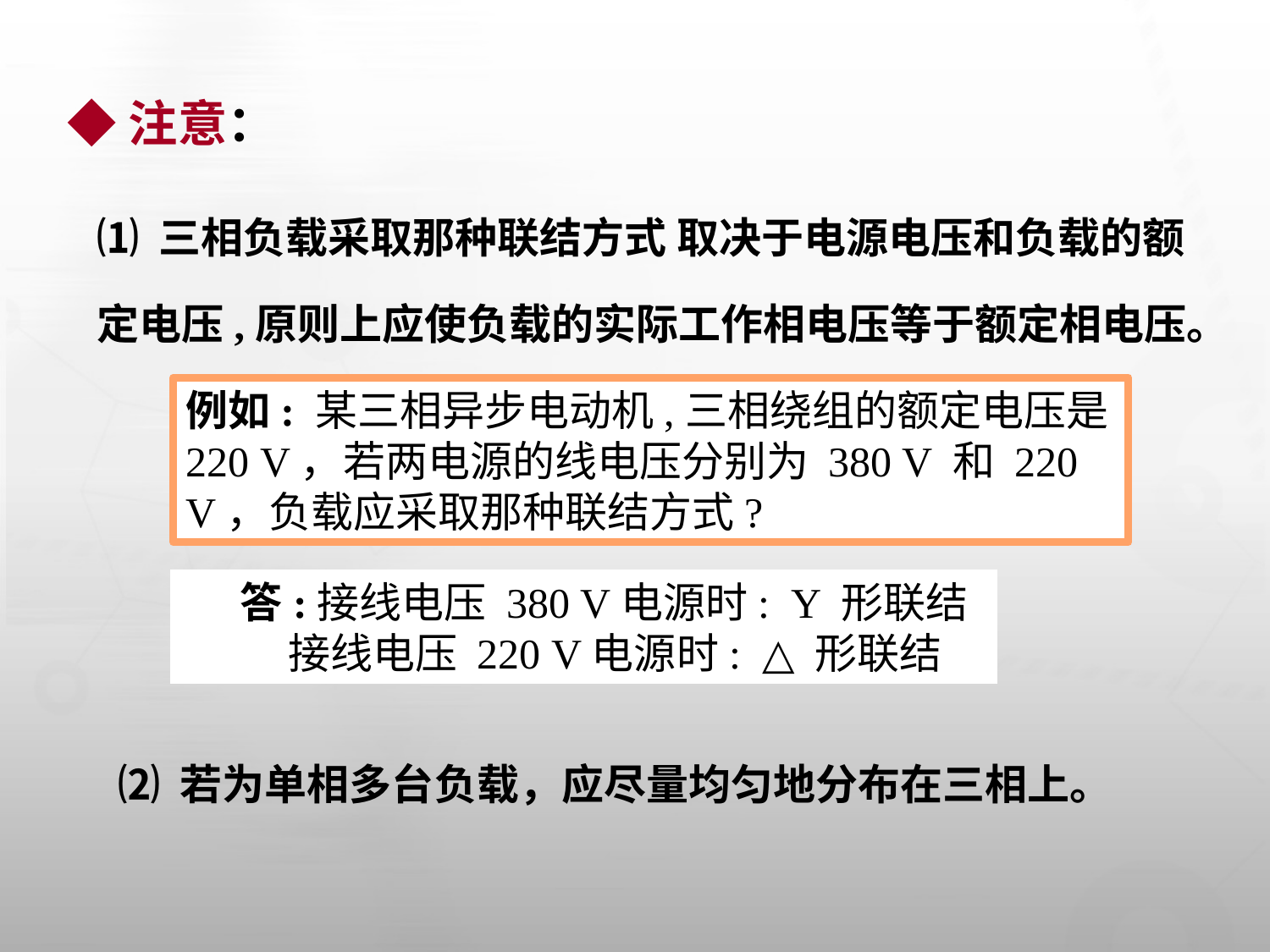

◆注意：
⑴ 三相负载采取那种联结方式 取决于电源电压和负载的额定电压,原则上应使负载的实际工作相电压等于额定相电压。
例如: 某三相异步电动机,三相绕组的额定电压是 220 V，若两电源的线电压分别为 380 V 和 220 V，负载应采取那种联结方式?
     答:接线电压 380 V电源时:  Y 形联结
          接线电压 220 V电源时:  △ 形联结
⑵ 若为单相多台负载，应尽量均匀地分布在三相上。